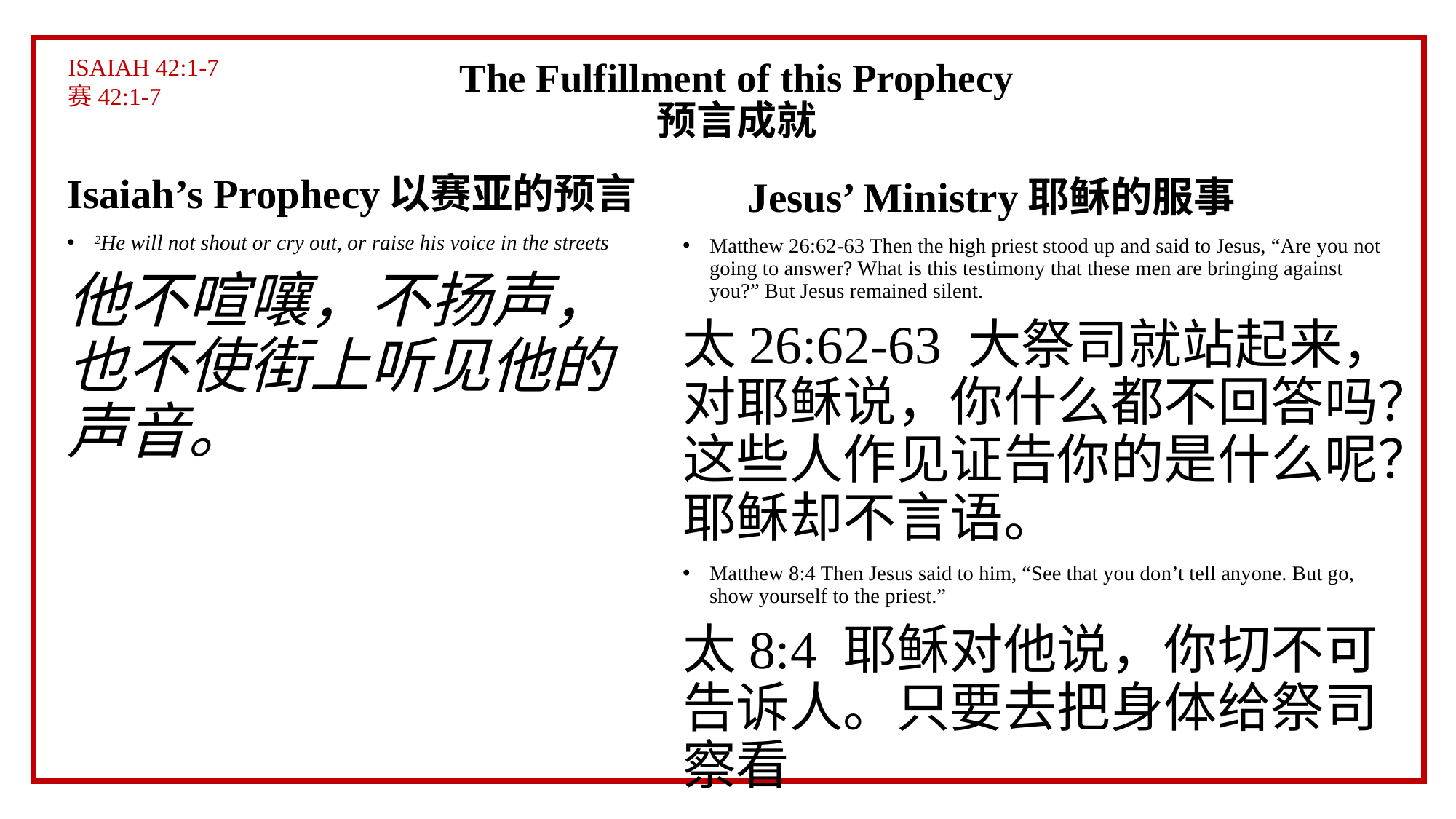

ISAIAH 42:1-7
赛42:1-7
# The Fulfillment of this Prophecy 预言成就
Isaiah’s Prophecy以赛亚的预言
Jesus’ Ministry耶稣的服事
2He will not shout or cry out, or raise his voice in the streets
他不喧嚷，不扬声，也不使街上听见他的声音。
Matthew 26:62-63 Then the high priest stood up and said to Jesus, “Are you not going to answer? What is this testimony that these men are bringing against you?” But Jesus remained silent.
太26:62-63 大祭司就站起来，对耶稣说，你什么都不回答吗？这些人作见证告你的是什么呢？耶稣却不言语。
Matthew 8:4 Then Jesus said to him, “See that you don’t tell anyone. But go, show yourself to the priest.”
太8:4 耶稣对他说，你切不可告诉人。只要去把身体给祭司察看